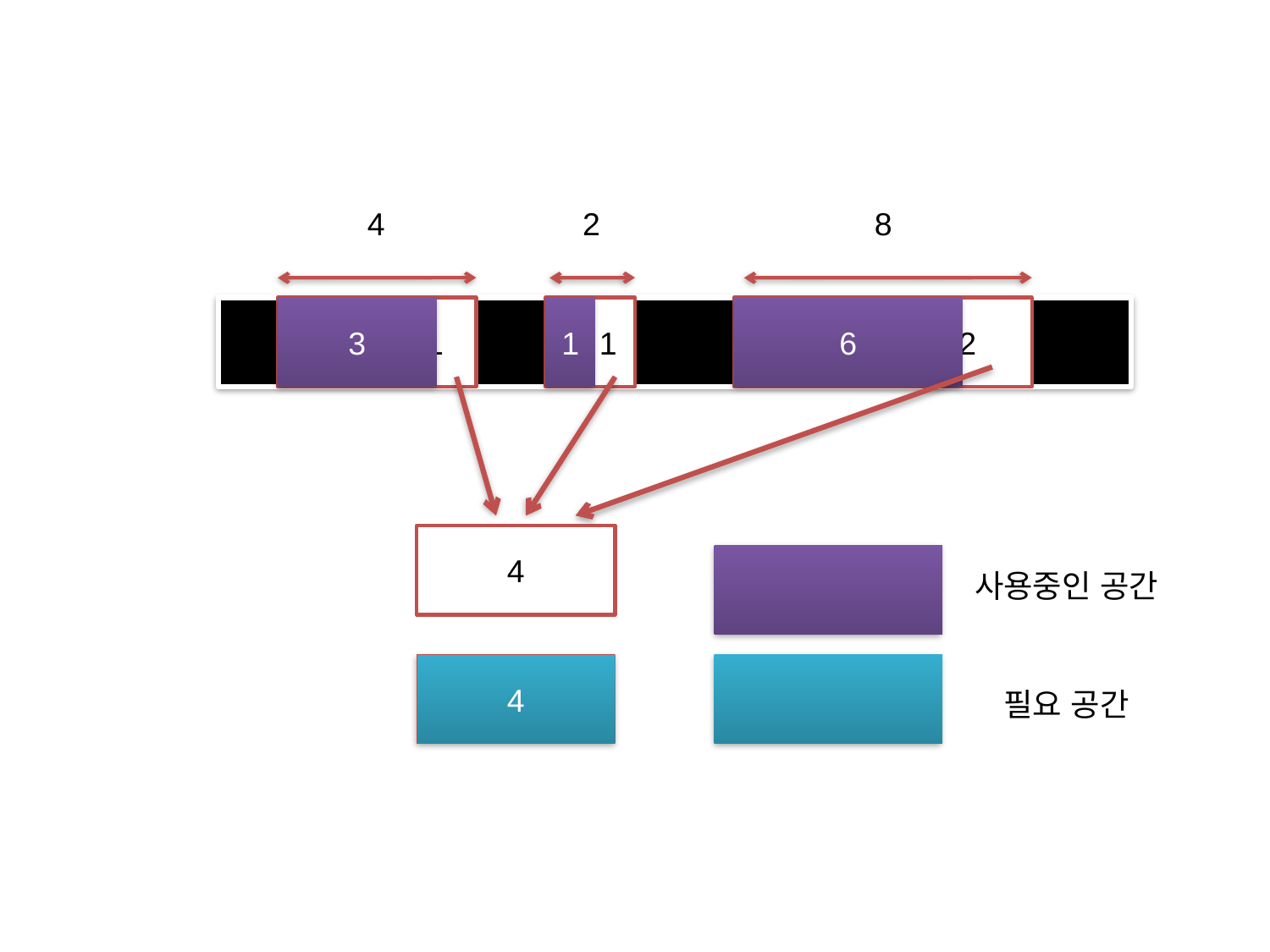

4
2
8

             1
3
    1
1
                   2
6
4

사용중인 공간
4

필요 공간